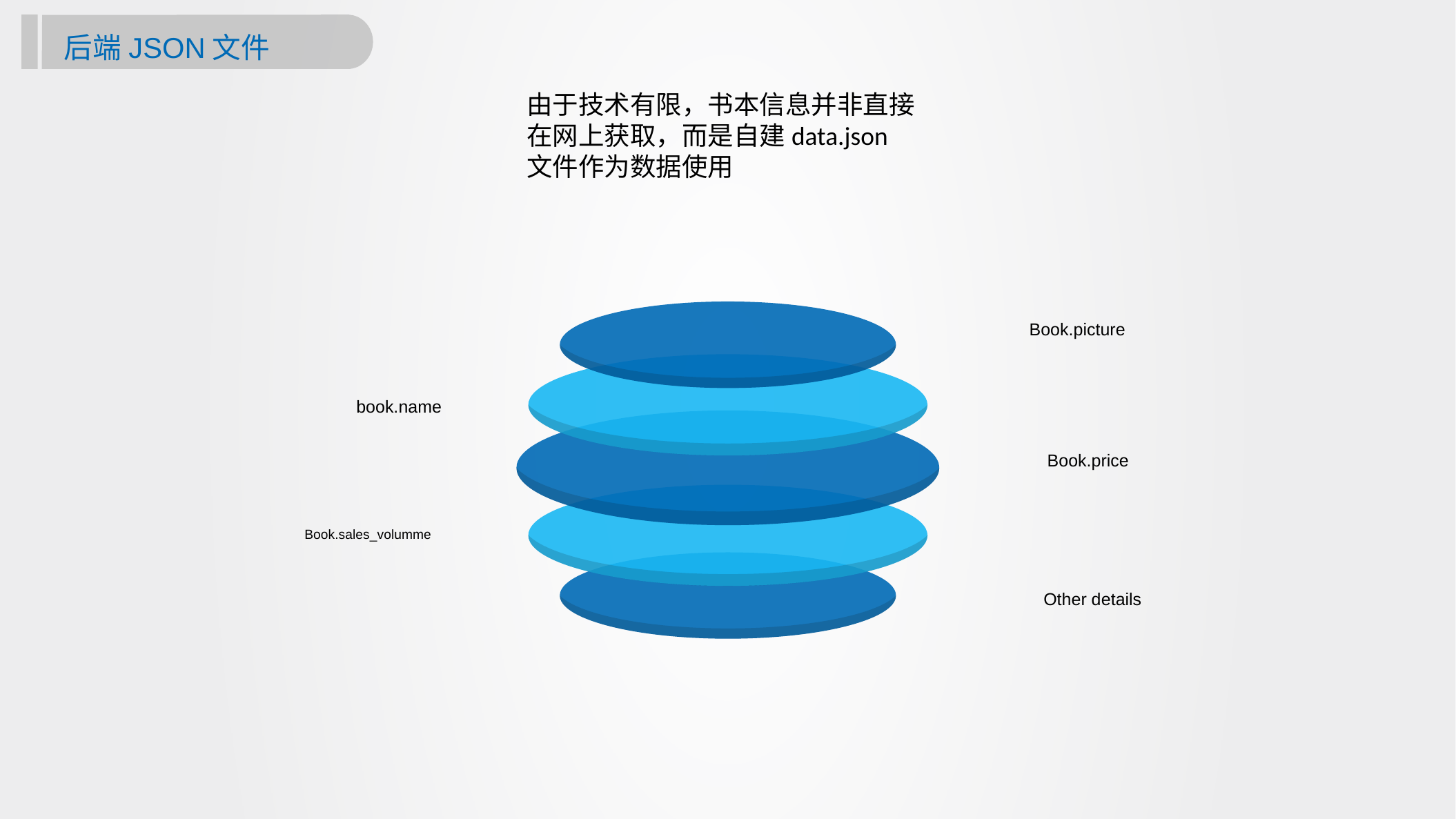

后端JSON文件
由于技术有限，书本信息并非直接在网上获取，而是自建data.json文件作为数据使用

Book.picture

book.name

Book.price

Book.sales_volumme

Other details